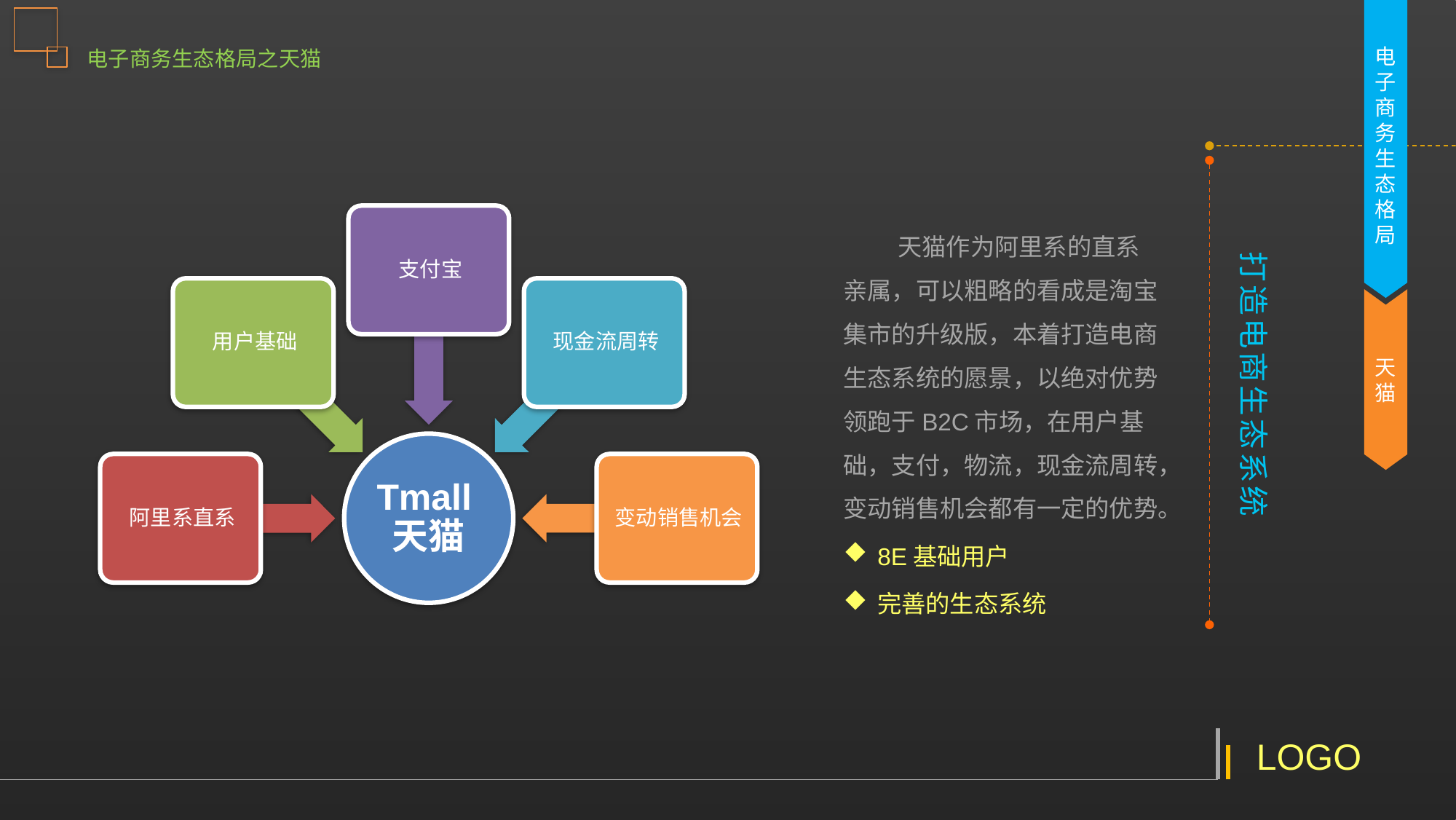

电子商务生态格局之天猫
电子商务生态格局
Tmall天猫
阿里系直系
用户基础
支付宝
现金流周转
变动销售机会
打造电商生态系统
天猫作为阿里系的直系亲属，可以粗略的看成是淘宝集市的升级版，本着打造电商生态系统的愿景，以绝对优势领跑于B2C市场，在用户基础，支付，物流，现金流周转，变动销售机会都有一定的优势。
8E基础用户
完善的生态系统
天猫